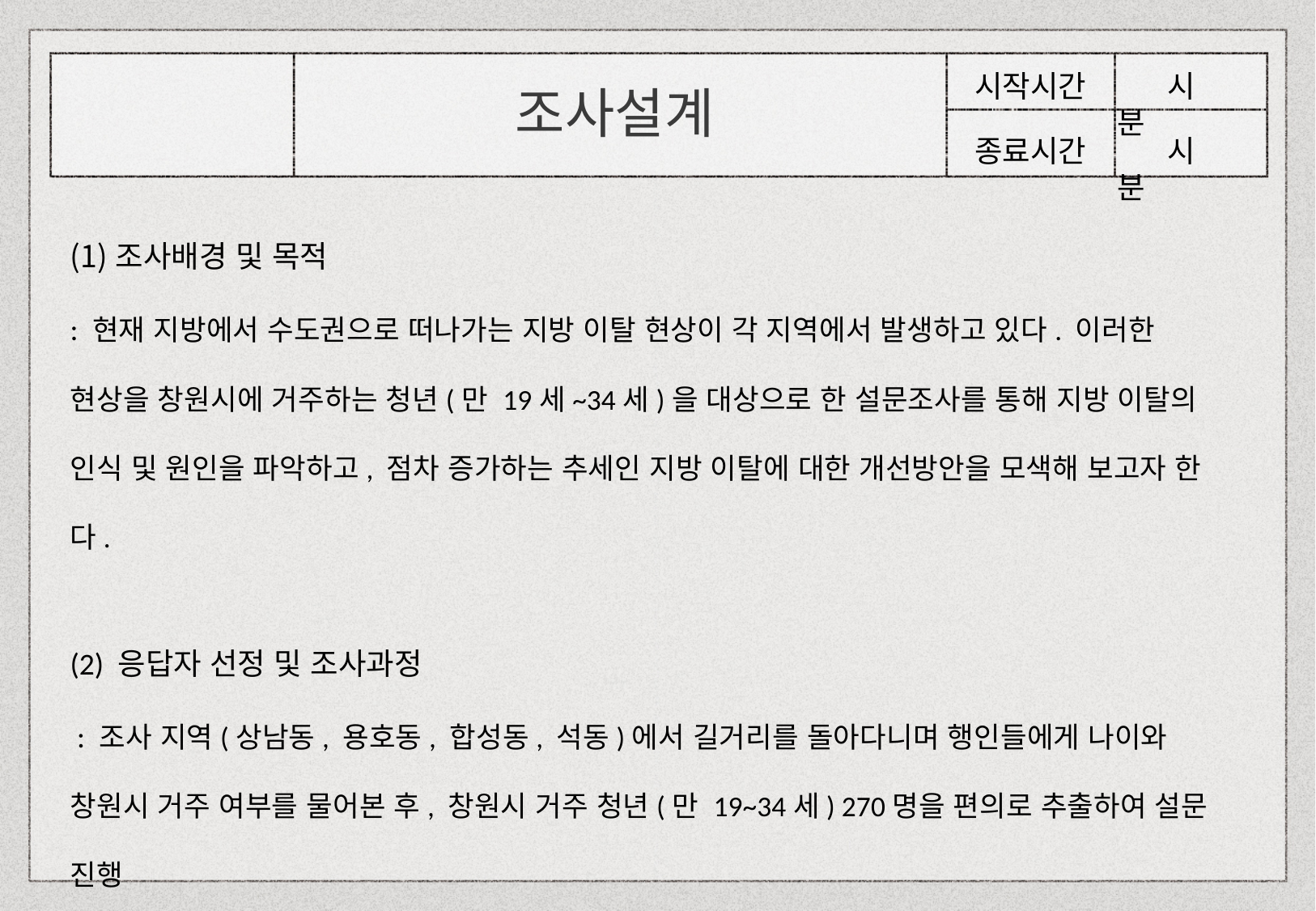

시작시간
     시       분
     시       분
종료시간
조사설계
조사배경 및 목적
: 현재 지방에서 수도권으로 떠나가는 지방 이탈 현상이 각 지역에서 발생하고 있다. 이러한 현상을 창원시에 거주하는 청년(만 19세~34세)을 대상으로 한 설문조사를 통해 지방 이탈의 인식 및 원인을 파악하고, 점차 증가하는 추세인 지방 이탈에 대한 개선방안을 모색해 보고자 한다.

(2) 응답자 선정 및 조사과정
 : 조사 지역(상남동, 용호동, 합성동, 석동)에서 길거리를 돌아다니며 행인들에게 나이와 창원시 거주 여부를 물어본 후, 창원시 거주 청년(만 19~34세) 270명을 편의로 추출하여 설문 진행